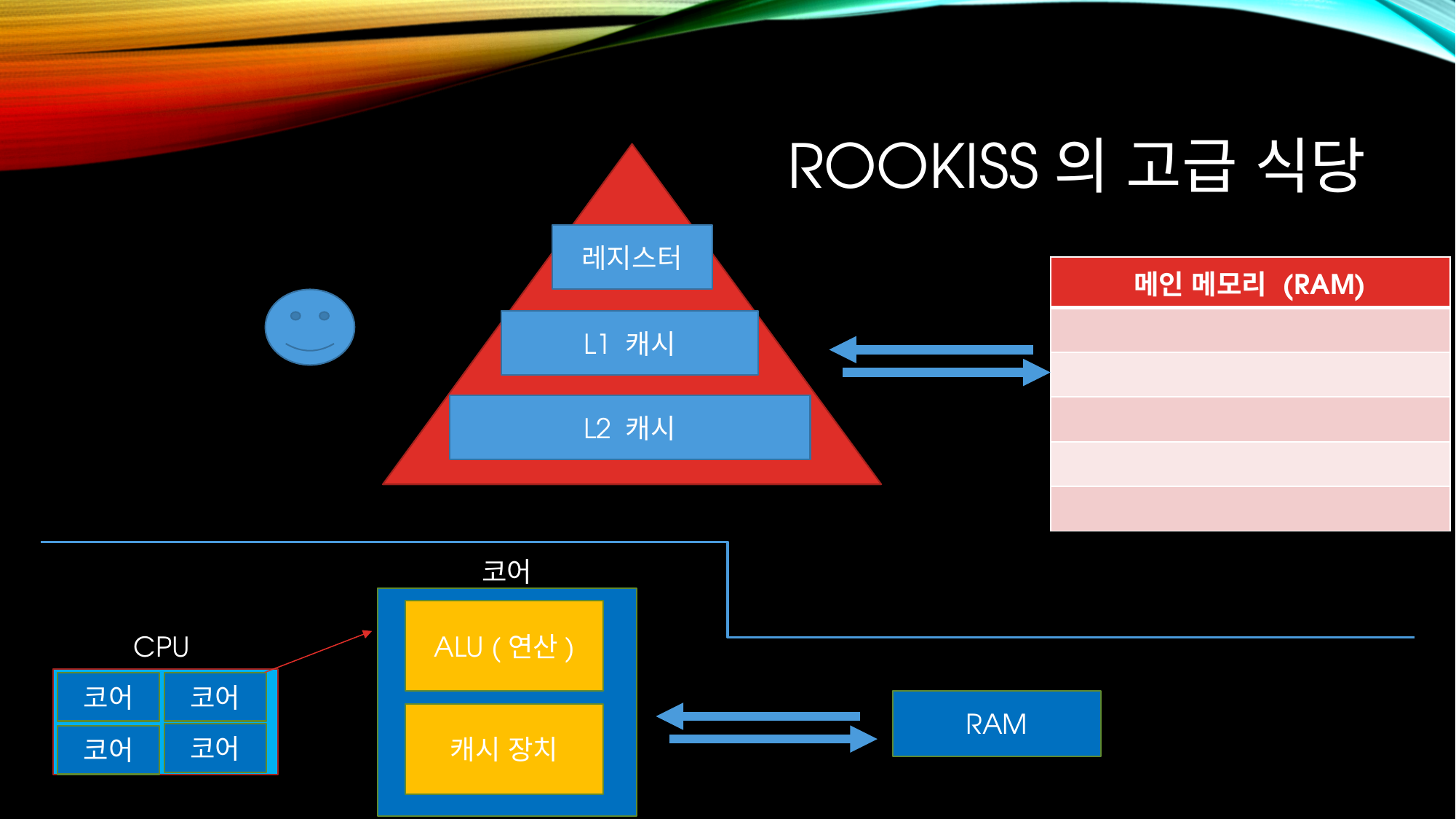

# Rookiss의 고급 식당

레지스터
| 메인 메모리 (RAM) |
| --- |
|  |
|  |
|  |
|  |
|  |

L1 캐시
L2 캐시
코어

ALU (연산)
CPU

코어
코어
RAM
캐시 장치
코어
코어